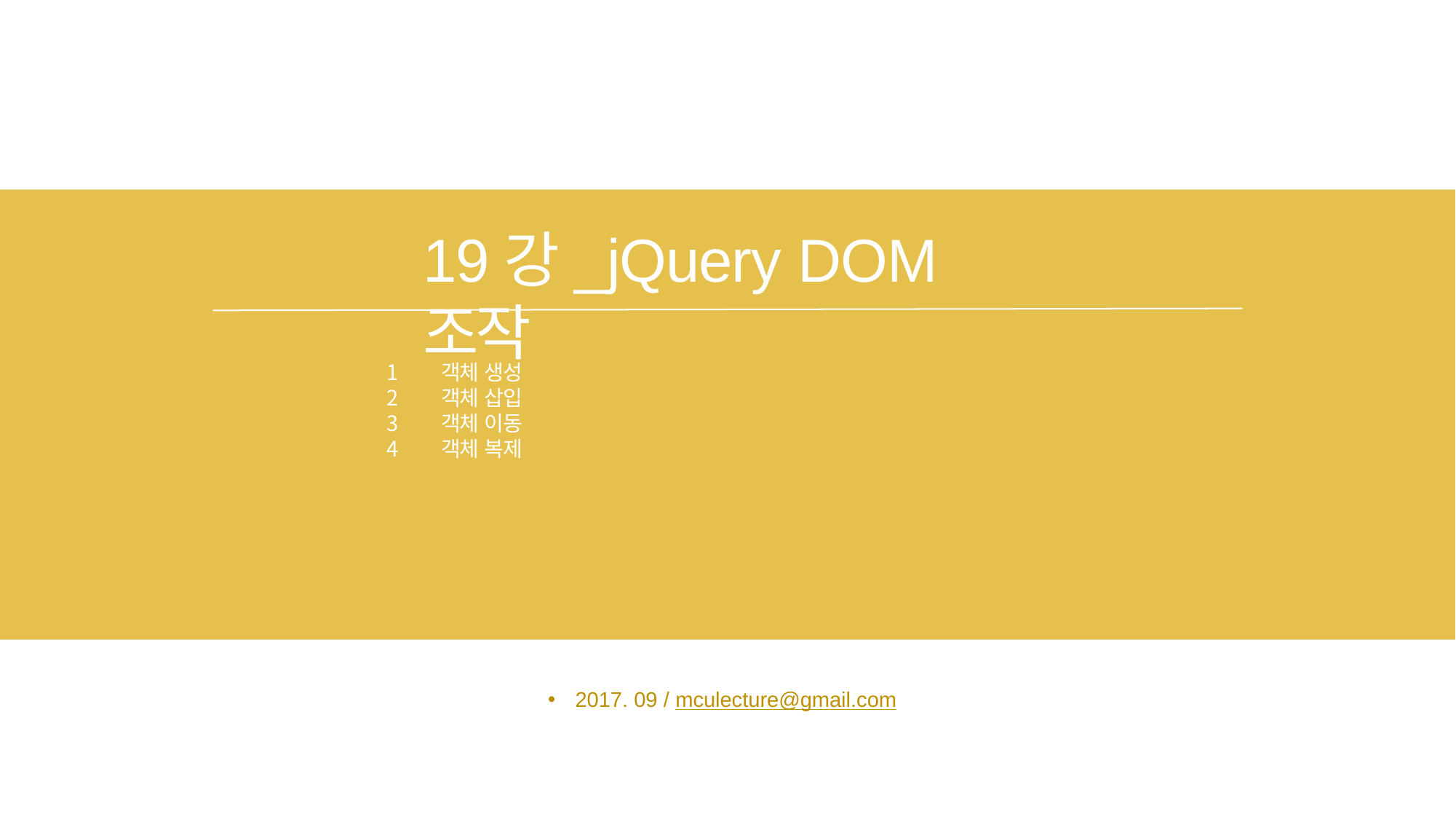

# 19강_jQuery DOM 조작

객체 생성
객체 삽입
객체 이동
객체 복제
2017. 09 / mculecture@gmail.com